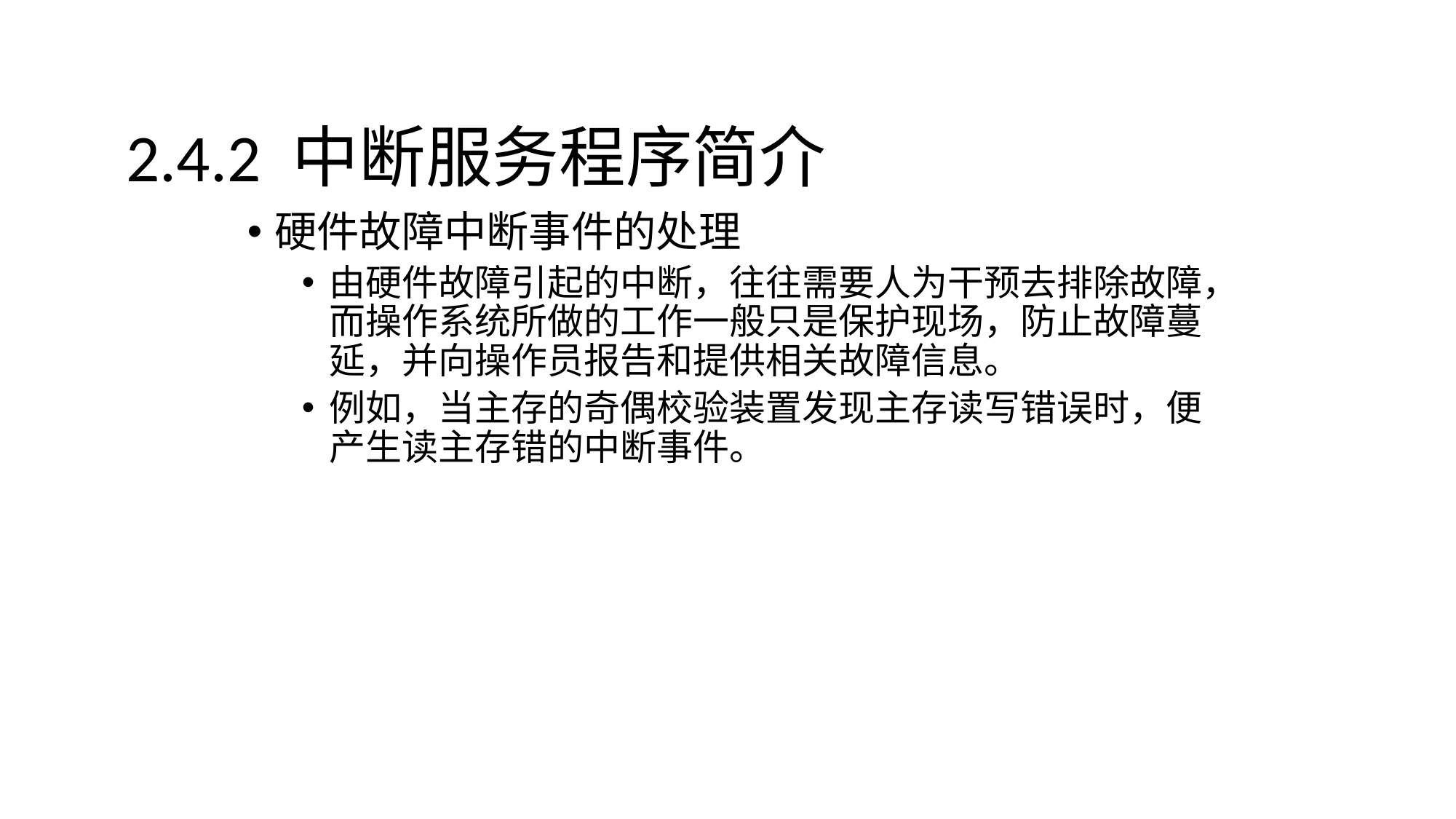

# 2.4.2 中断服务程序简介
硬件故障中断事件的处理
由硬件故障引起的中断，往往需要人为干预去排除故障，而操作系统所做的工作一般只是保护现场，防止故障蔓延，并向操作员报告和提供相关故障信息。
例如，当主存的奇偶校验装置发现主存读写错误时，便产生读主存错的中断事件。
3